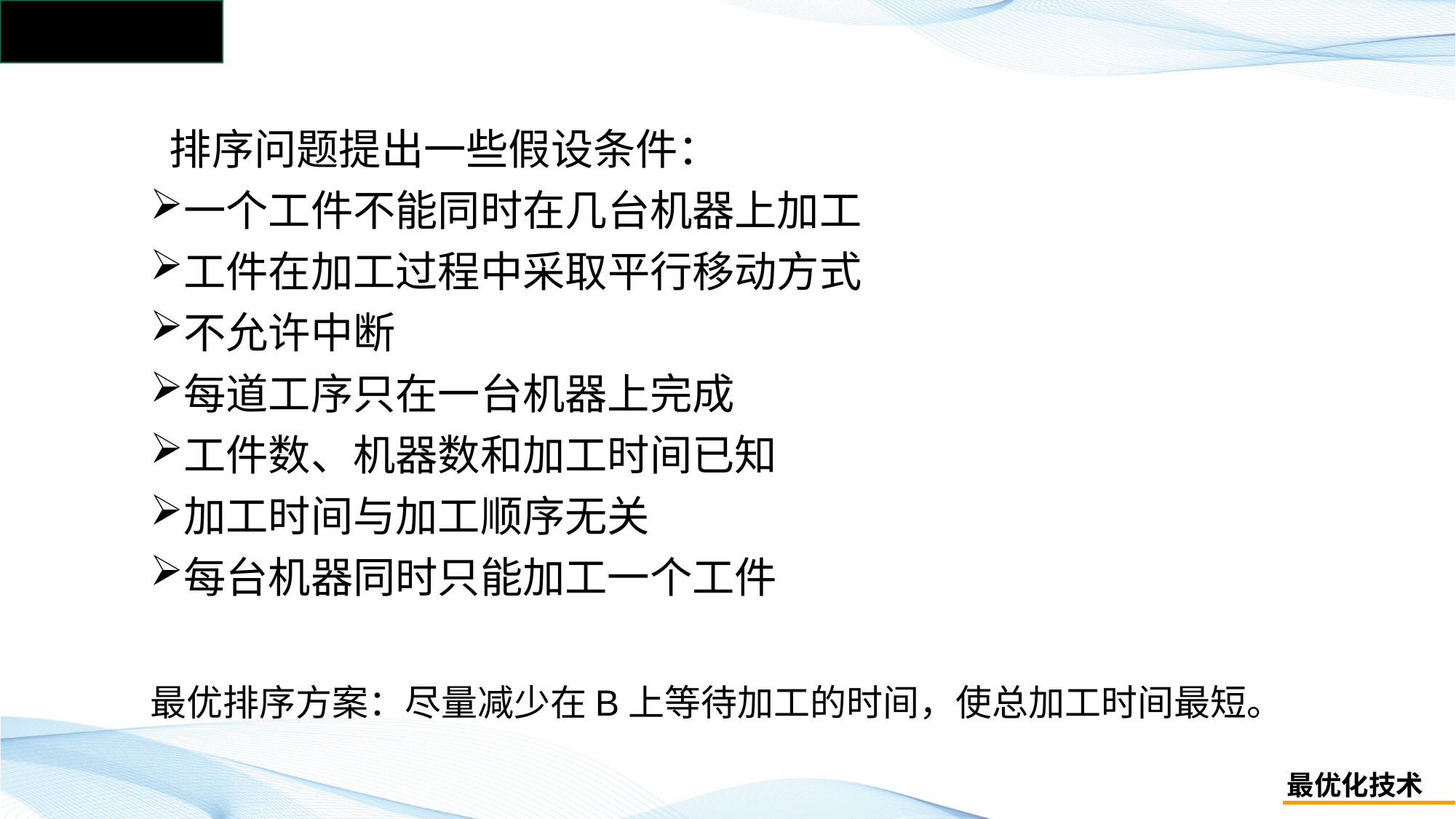

#

 排序问题提出一些假设条件：
一个工件不能同时在几台机器上加工
工件在加工过程中采取平行移动方式
不允许中断
每道工序只在一台机器上完成
工件数、机器数和加工时间已知
加工时间与加工顺序无关
每台机器同时只能加工一个工件
最优排序方案：尽量减少在B上等待加工的时间，使总加工时间最短。